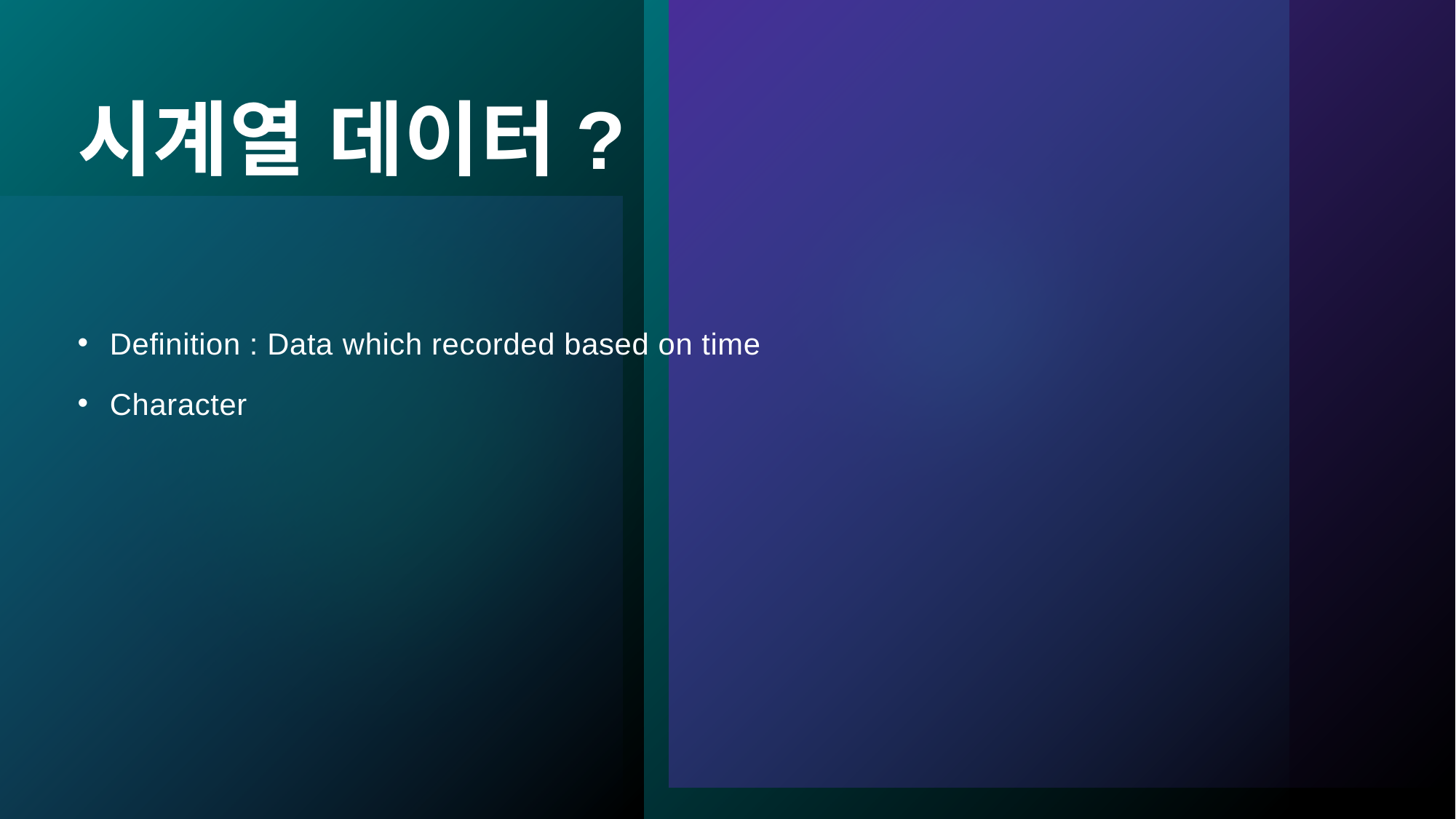

# 시계열 데이터?
Definition : Data which recorded based on time
Character